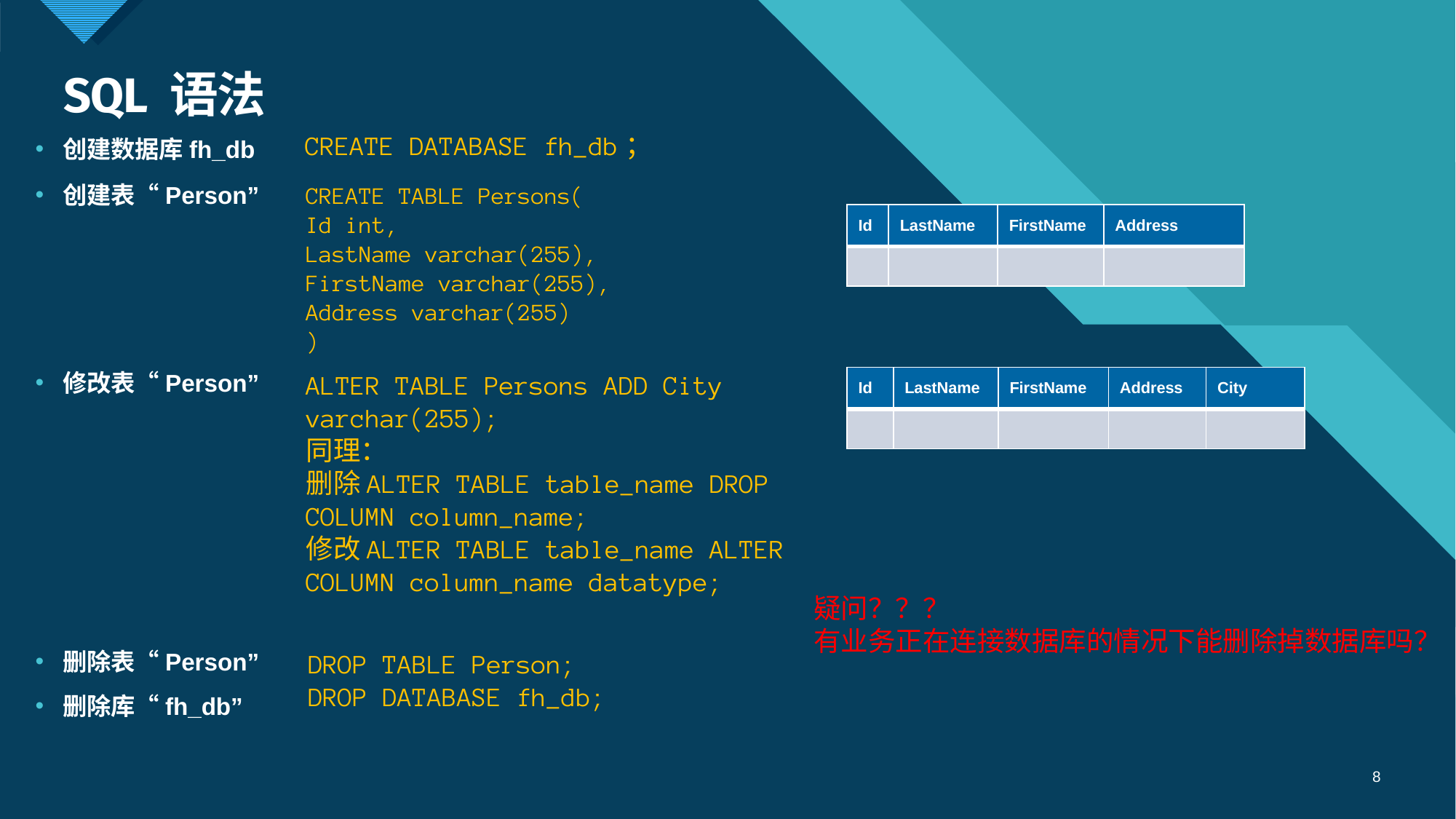

# SQL 语法
CREATE DATABASE fh_db；
创建数据库fh_db
创建表“Person”
CREATE TABLE Persons(
Id int,
LastName varchar(255),
FirstName varchar(255),
Address varchar(255)
)
| Id | LastName | FirstName | Address |
| --- | --- | --- | --- |
|  |  |  |  |
修改表“Person”
ALTER TABLE Persons ADD City varchar(255);
同理：
删除ALTER TABLE table_name DROP COLUMN column_name;
修改ALTER TABLE table_name ALTER COLUMN column_name datatype;
| Id | LastName | FirstName | Address | City |
| --- | --- | --- | --- | --- |
|  |  |  |  |  |
疑问？？？
有业务正在连接数据库的情况下能删除掉数据库吗？

删除表“Person”
删除库“fh_db”
DROP TABLE Person;
DROP DATABASE fh_db;
8